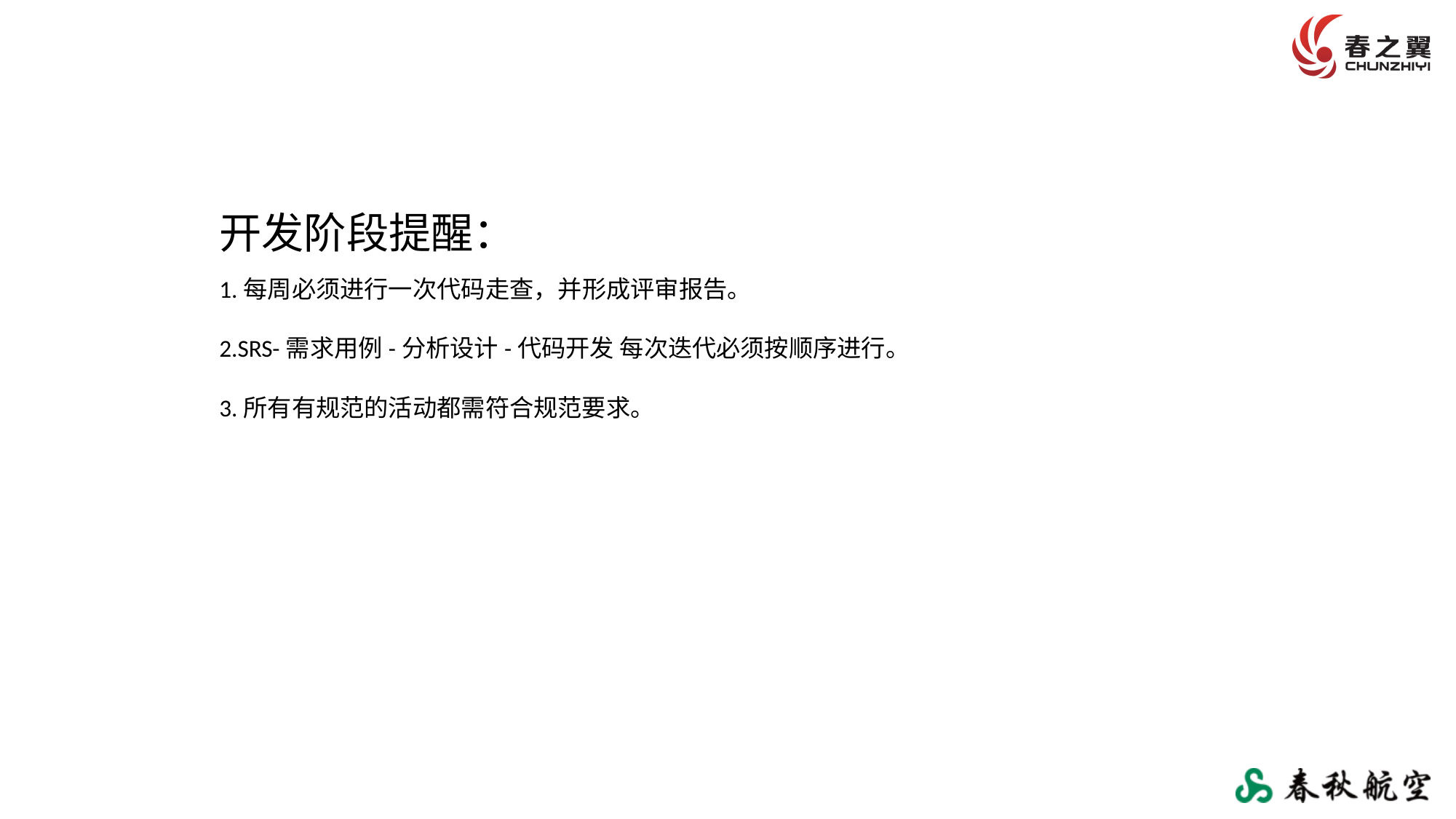

开发阶段提醒：
1.每周必须进行一次代码走查，并形成评审报告。

2.SRS-需求用例-分析设计-代码开发 每次迭代必须按顺序进行。

3.所有有规范的活动都需符合规范要求。